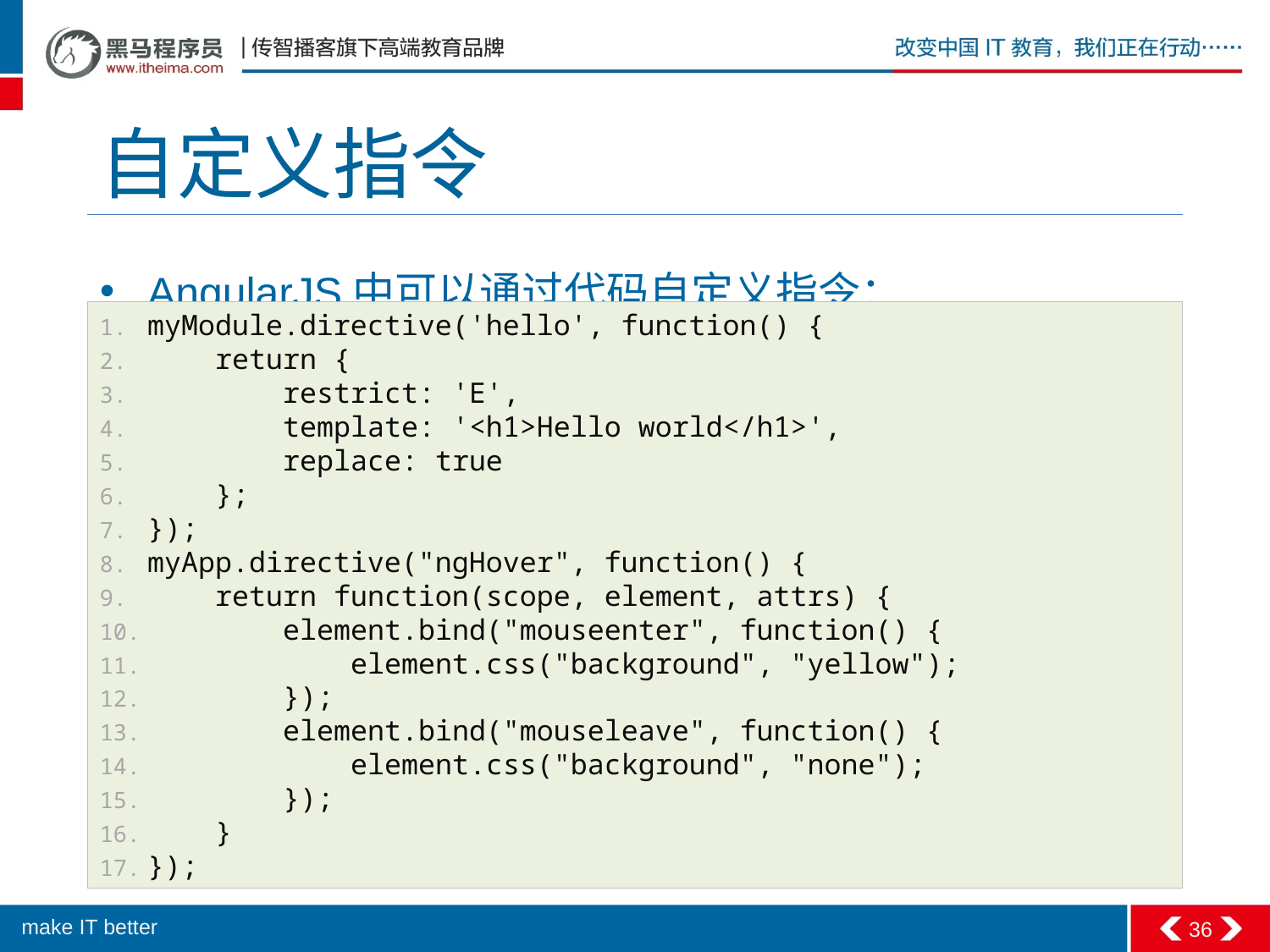

# 自定义指令
AngularJS中可以通过代码自定义指令：

myModule.directive('hello', function() {
    return {
        restrict: 'E',
        template: '<h1>Hello world</h1>',
        replace: true
    };
});
myApp.directive("ngHover", function() {
    return function(scope, element, attrs) {
        element.bind("mouseenter", function() {
            element.css("background", "yellow");
        });
        element.bind("mouseleave", function() {
            element.css("background", "none");
        });
    }
});
36

make IT better